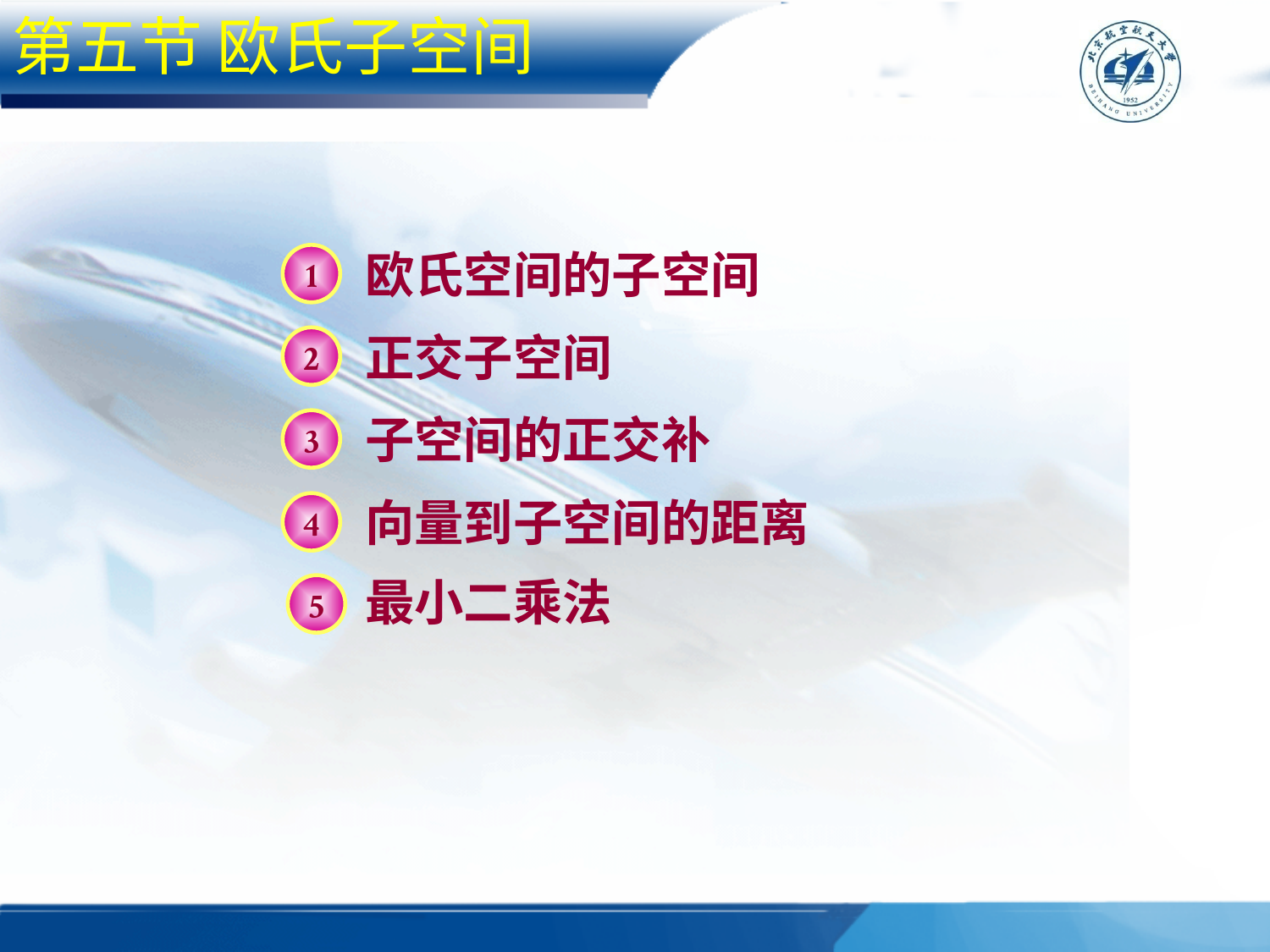

第五节 欧氏子空间
欧氏空间的子空间
1
正交子空间
2
子空间的正交补
3
向量到子空间的距离
4
最小二乘法
5